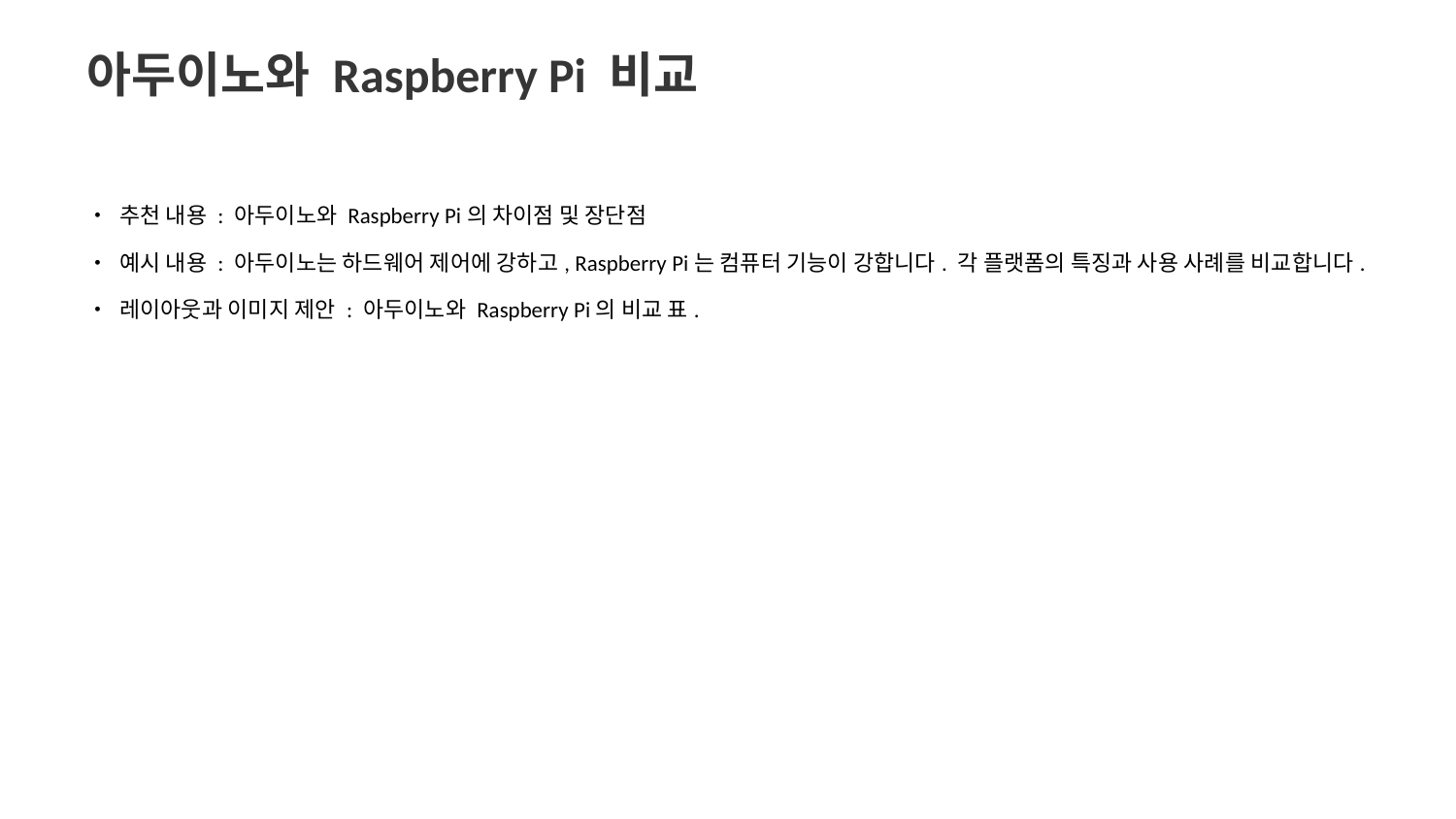

아두이노와 Raspberry Pi 비교
• 추천 내용 : 아두이노와 Raspberry Pi의 차이점 및 장단점
• 예시 내용 : 아두이노는 하드웨어 제어에 강하고, Raspberry Pi는 컴퓨터 기능이 강합니다. 각 플랫폼의 특징과 사용 사례를 비교합니다.
• 레이아웃과 이미지 제안 : 아두이노와 Raspberry Pi의 비교 표.